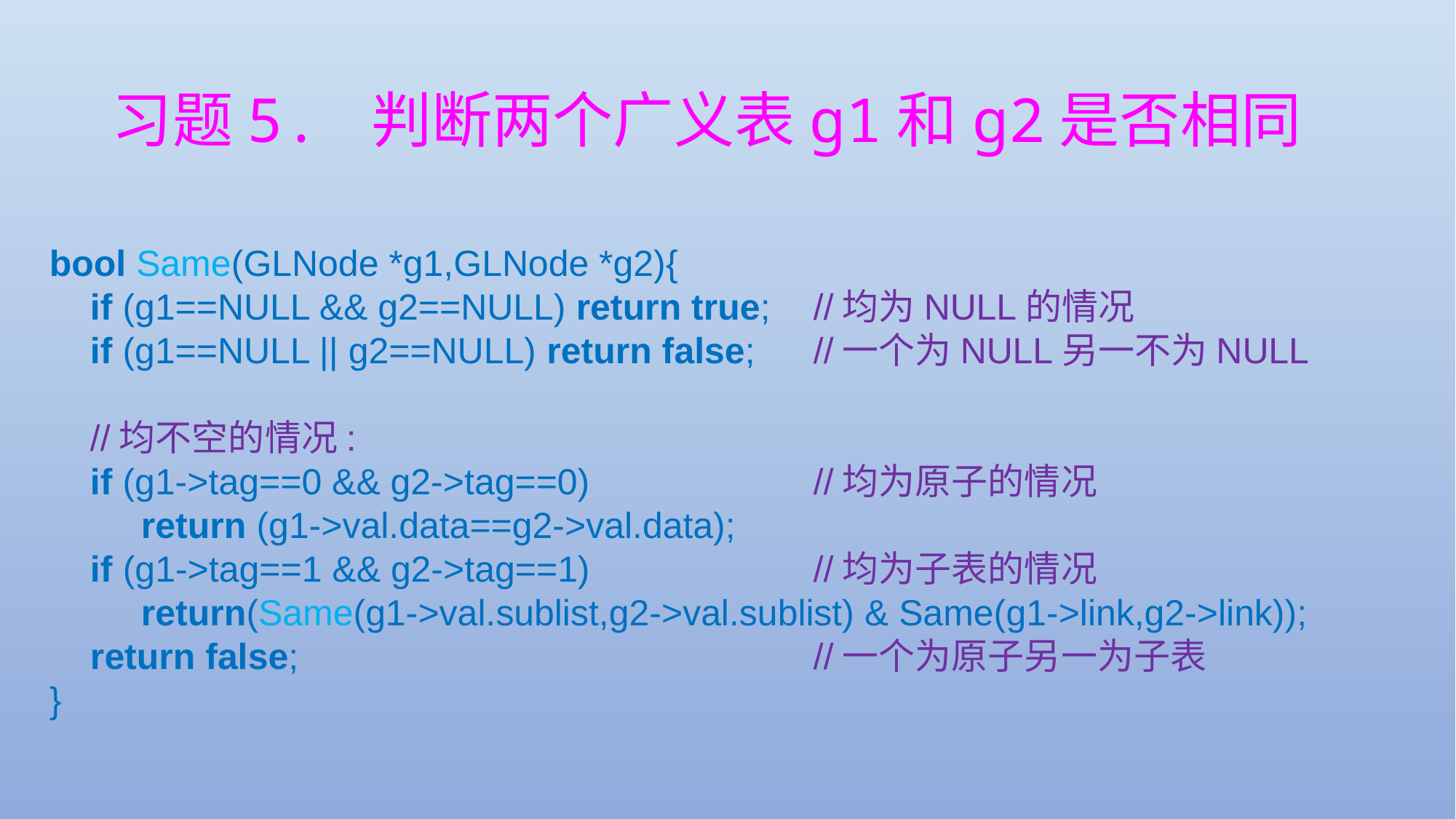

# 习题5. 判断两个广义表g1和g2是否相同
bool Same(GLNode *g1,GLNode *g2){
    if (g1==NULL && g2==NULL) return true;	//均为NULL的情况
    if (g1==NULL || g2==NULL) return false;  	//一个为NULL另一不为NULL

    //均不空的情况:
    if (g1->tag==0 && g2->tag==0)			//均为原子的情况
         return (g1->val.data==g2->val.data);
    if (g1->tag==1 && g2->tag==1)			//均为子表的情况
         return(Same(g1->val.sublist,g2->val.sublist) & Same(g1->link,g2->link));
    return false; 					//一个为原子另一为子表
}